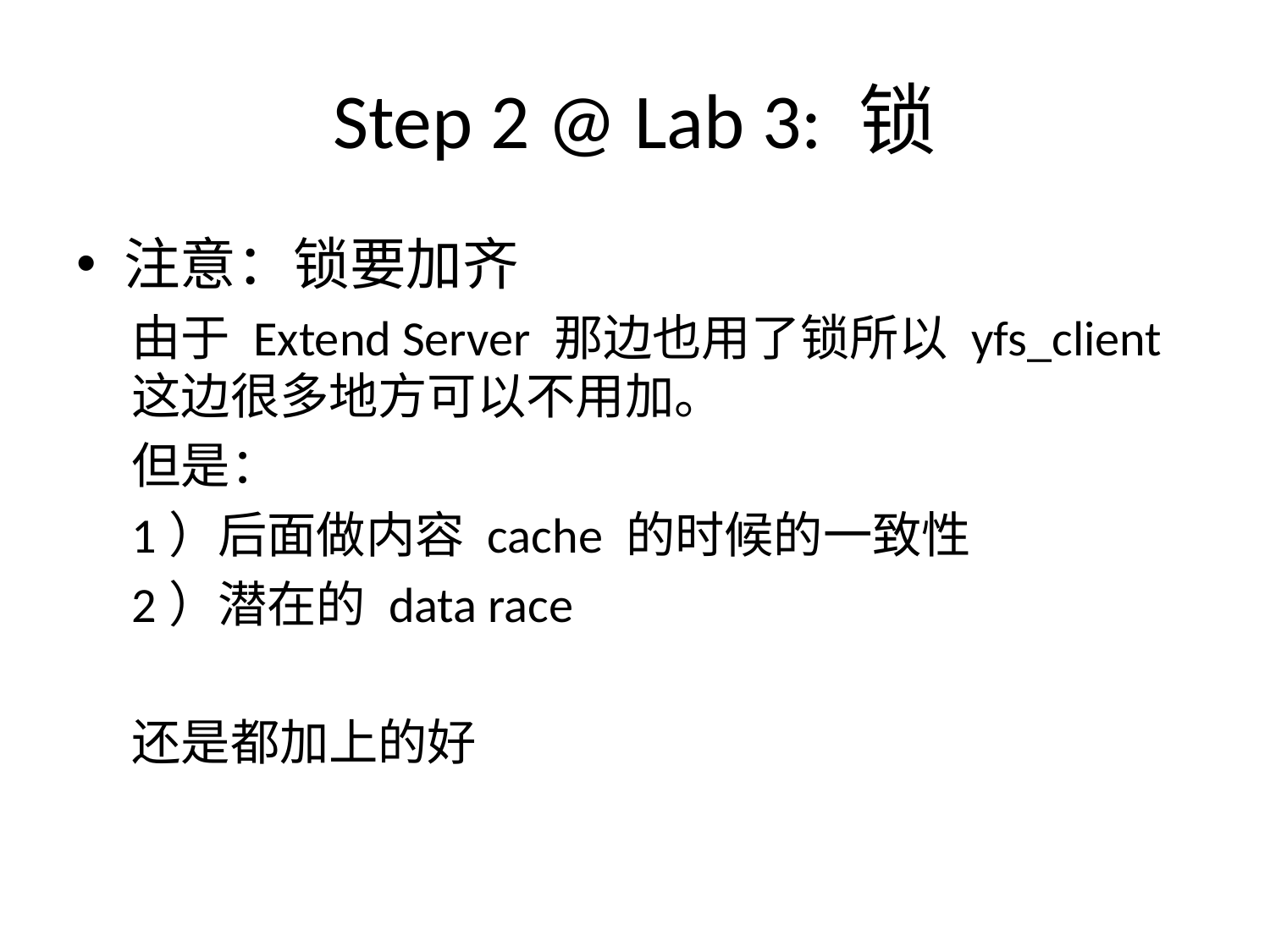

# Step 2 @ Lab 3: 锁
注意：锁要加齐
由于 Extend Server 那边也用了锁所以 yfs_client 这边很多地方可以不用加。
但是：
1）后面做内容 cache 的时候的一致性
2）潜在的 data race

还是都加上的好